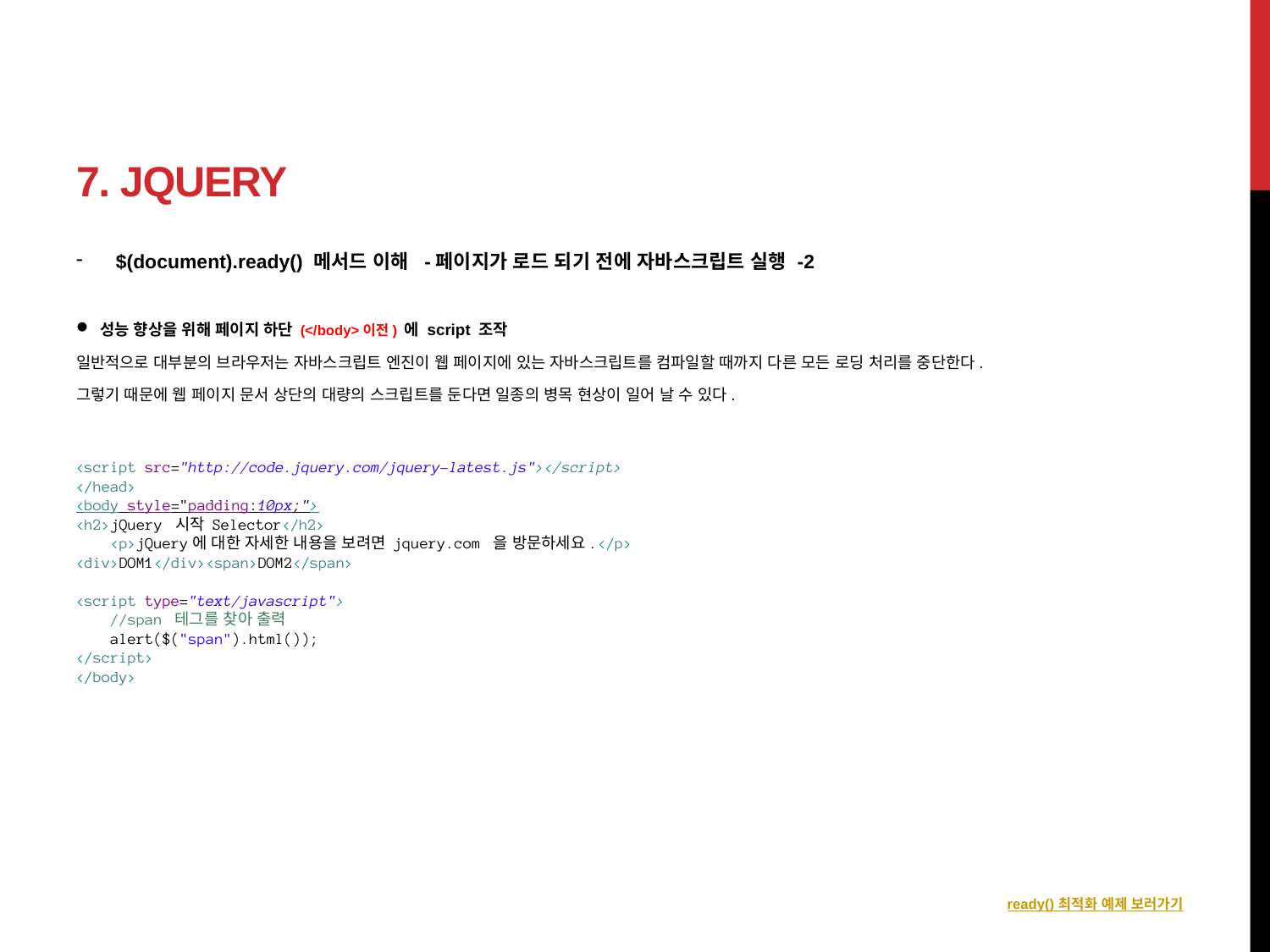

# 7. jquery
$(document).ready() 메서드 이해  -페이지가 로드 되기 전에 자바스크립트 실행 -2

성능 향상을 위해 페이지 하단 (</body>이전) 에 script 조작
일반적으로 대부분의 브라우저는 자바스크립트 엔진이 웹 페이지에 있는 자바스크립트를 컴파일할 때까지 다른 모든 로딩 처리를 중단한다.
그렇기 때문에 웹 페이지 문서 상단의 대량의 스크립트를 둔다면 일종의 병목 현상이 일어 날 수 있다.

<script src="http://code.jquery.com/jquery-latest.js"></script>
</head>
<body style="padding:10px;">
<h2>jQuery 시작 Selector</h2>
    <p>jQuery에 대한 자세한 내용을 보려면 jquery.com 을 방문하세요.</p>
<div>DOM1</div><span>DOM2</span>

<script type="text/javascript">
    //span 테그를 찾아 출력
    alert($("span").html());
</script>
</body>

ready() 최적화 예제 보러가기